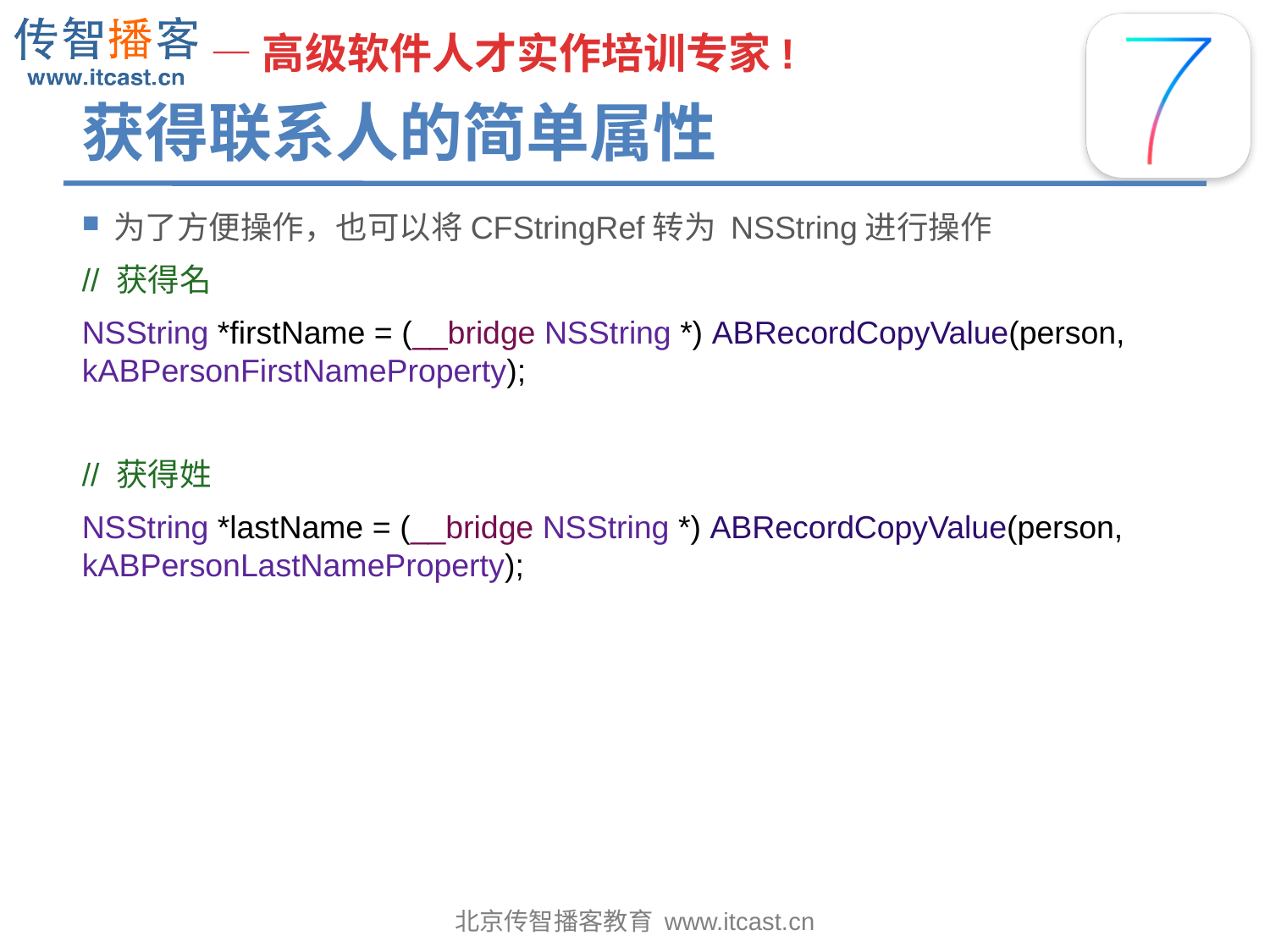

# 获得联系人的简单属性
为了方便操作，也可以将CFStringRef转为 NSString进行操作
// 获得名
NSString *firstName = (__bridge NSString *) ABRecordCopyValue(person, kABPersonFirstNameProperty);

// 获得姓
NSString *lastName = (__bridge NSString *) ABRecordCopyValue(person, kABPersonLastNameProperty);